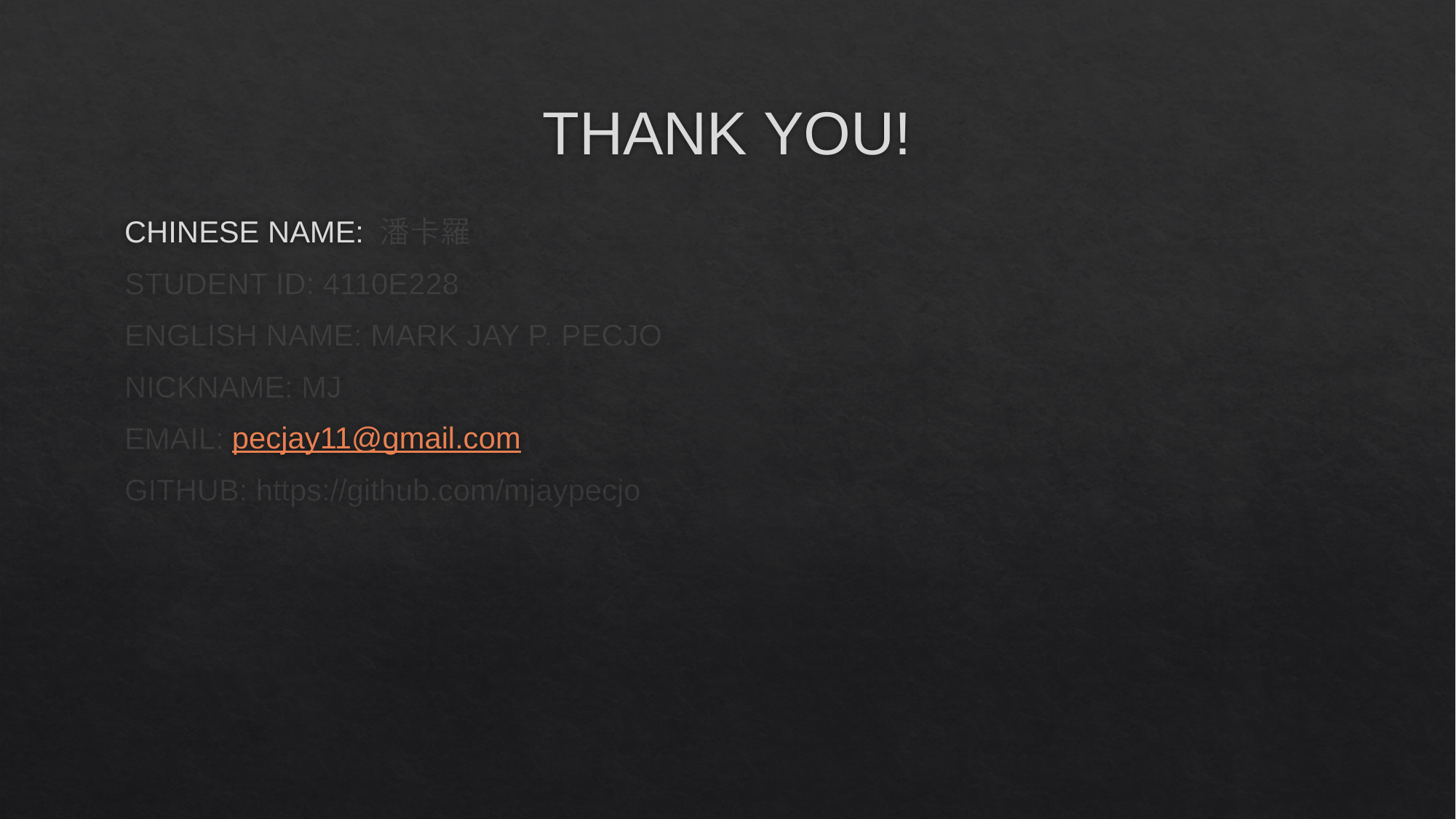

# THANK YOU!
CHINESE NAME: 潘卡羅
STUDENT ID: 4110E228
ENGLISH NAME: MARK JAY P. PECJO
NICKNAME: MJ
EMAIL: pecjay11@gmail.com
GITHUB: https://github.com/mjaypecjo